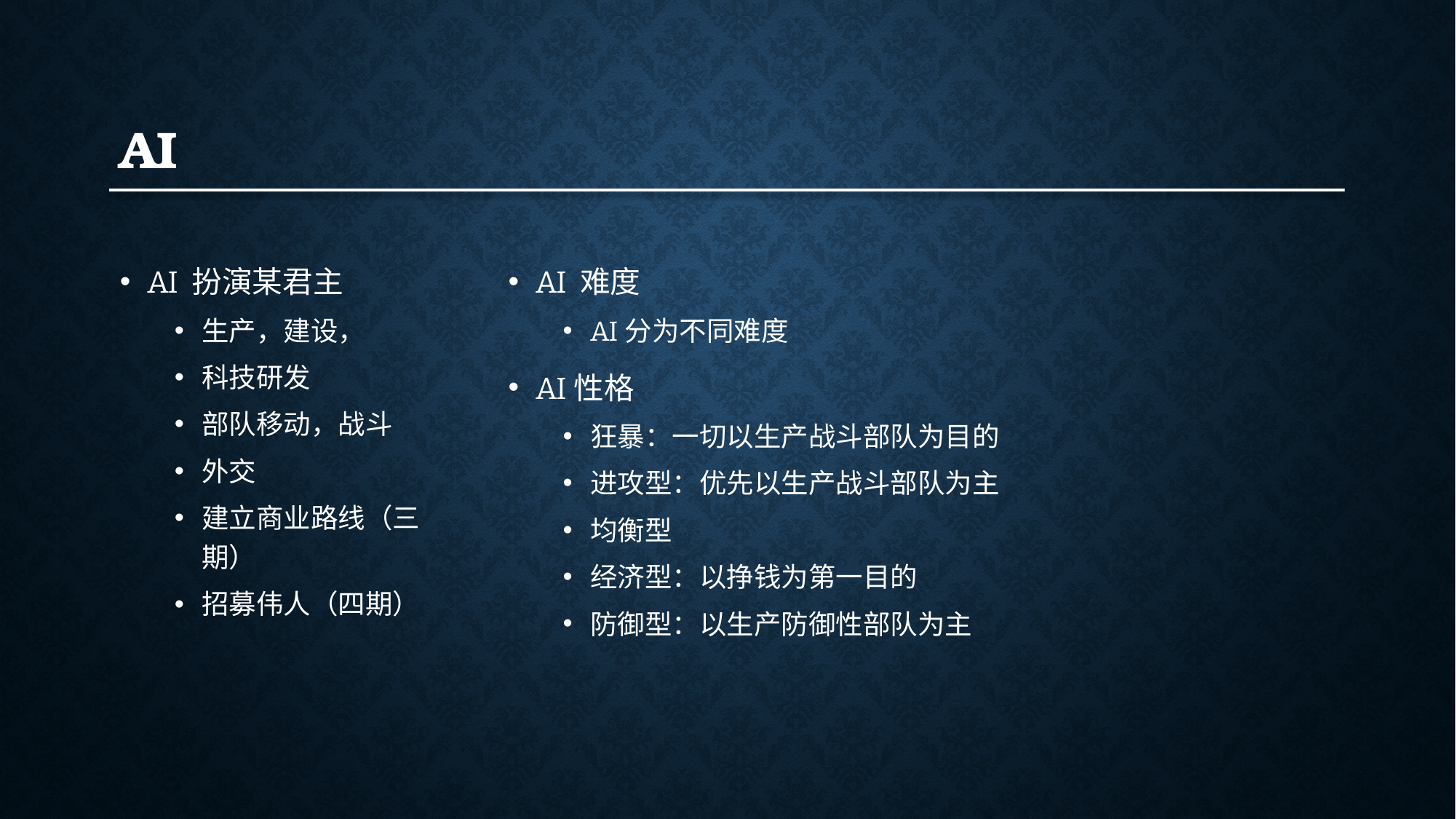

AI
AI 扮演某君主
生产，建设，
科技研发
部队移动，战斗
外交
建立商业路线（三期）
招募伟人（四期）

AI 难度
AI分为不同难度
AI性格
狂暴：一切以生产战斗部队为目的
进攻型：优先以生产战斗部队为主
均衡型
经济型：以挣钱为第一目的
防御型：以生产防御性部队为主